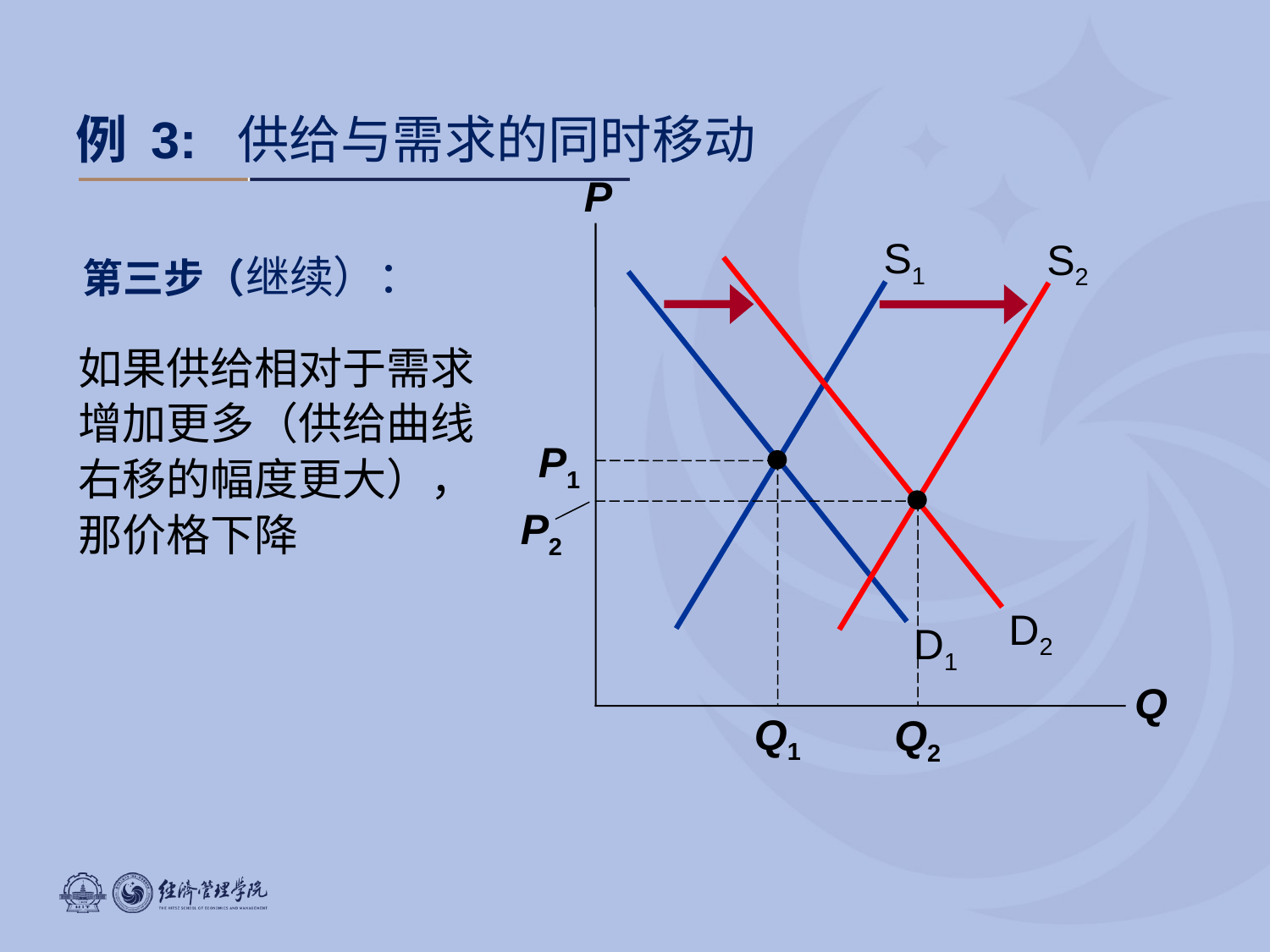

例 3:  供给与需求的同时移动
P

Q
S1

S2

第三步（继续）：

D2

D1

如果供给相对于需求增加更多（供给曲线右移的幅度更大），那价格下降
P1

Q1

P2
Q2